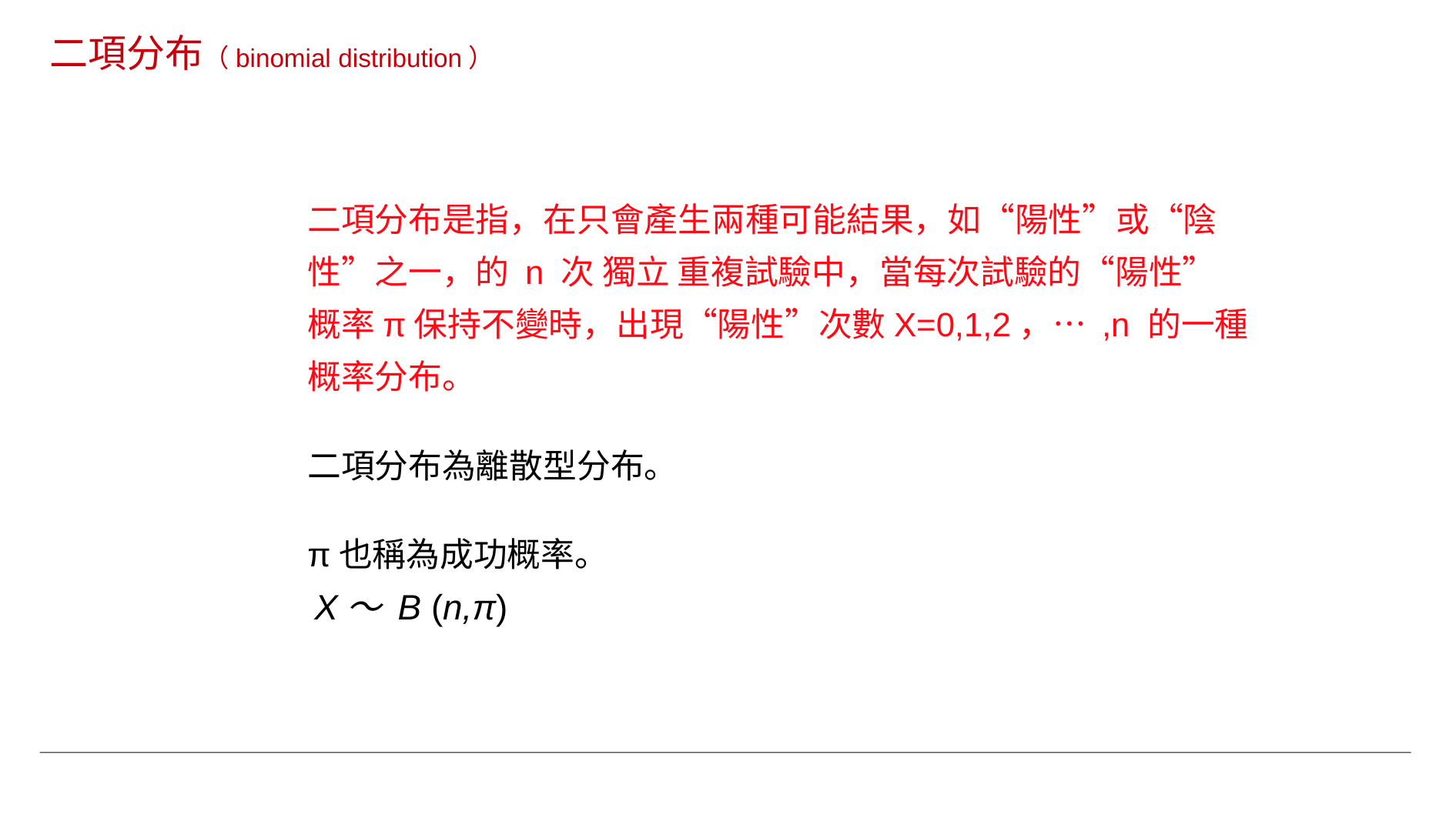

二項分布（binomial distribution）
二項分布是指，在只會產生兩種可能結果，如“陽性”或“陰性”之一，的 n 次 獨立 重複試驗中，當每次試驗的“陽性” 概率π保持不變時，出現“陽性”次數X=0,1,2，… ,n 的一種概率分布。

二項分布為離散型分布。

π也稱為成功概率。
X～ B (n,π)